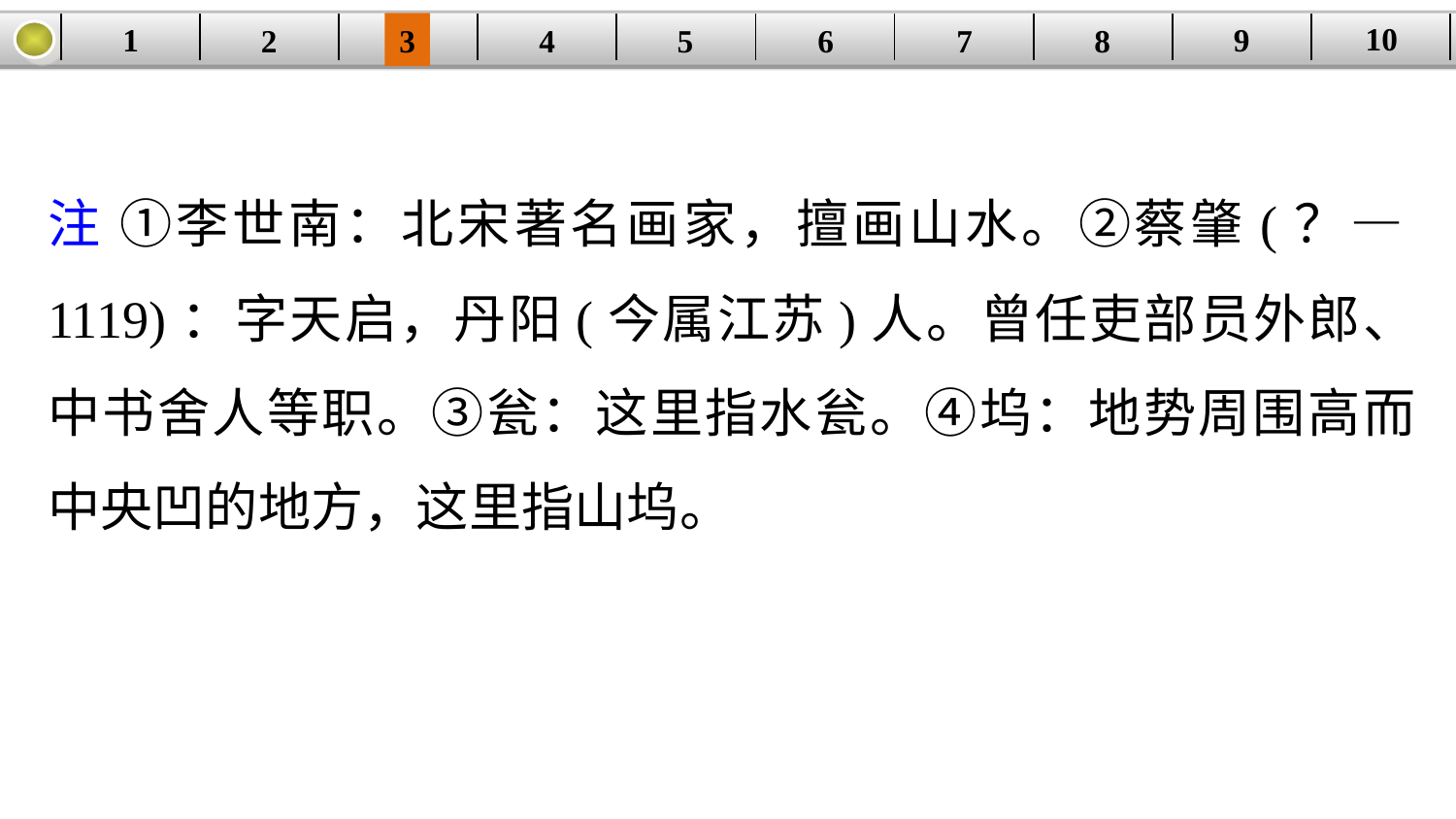

10

9
1
3
4
5
6
8
2
|  |  |  |  |  |  |  |  |  |  |
| --- | --- | --- | --- | --- | --- | --- | --- | --- | --- |
7

注 ①李世南：北宋著名画家，擅画山水。②蔡肇(？—1119)：字天启，丹阳(今属江苏)人。曾任吏部员外郎、中书舍人等职。③瓮：这里指水瓮。④坞：地势周围高而中央凹的地方，这里指山坞。